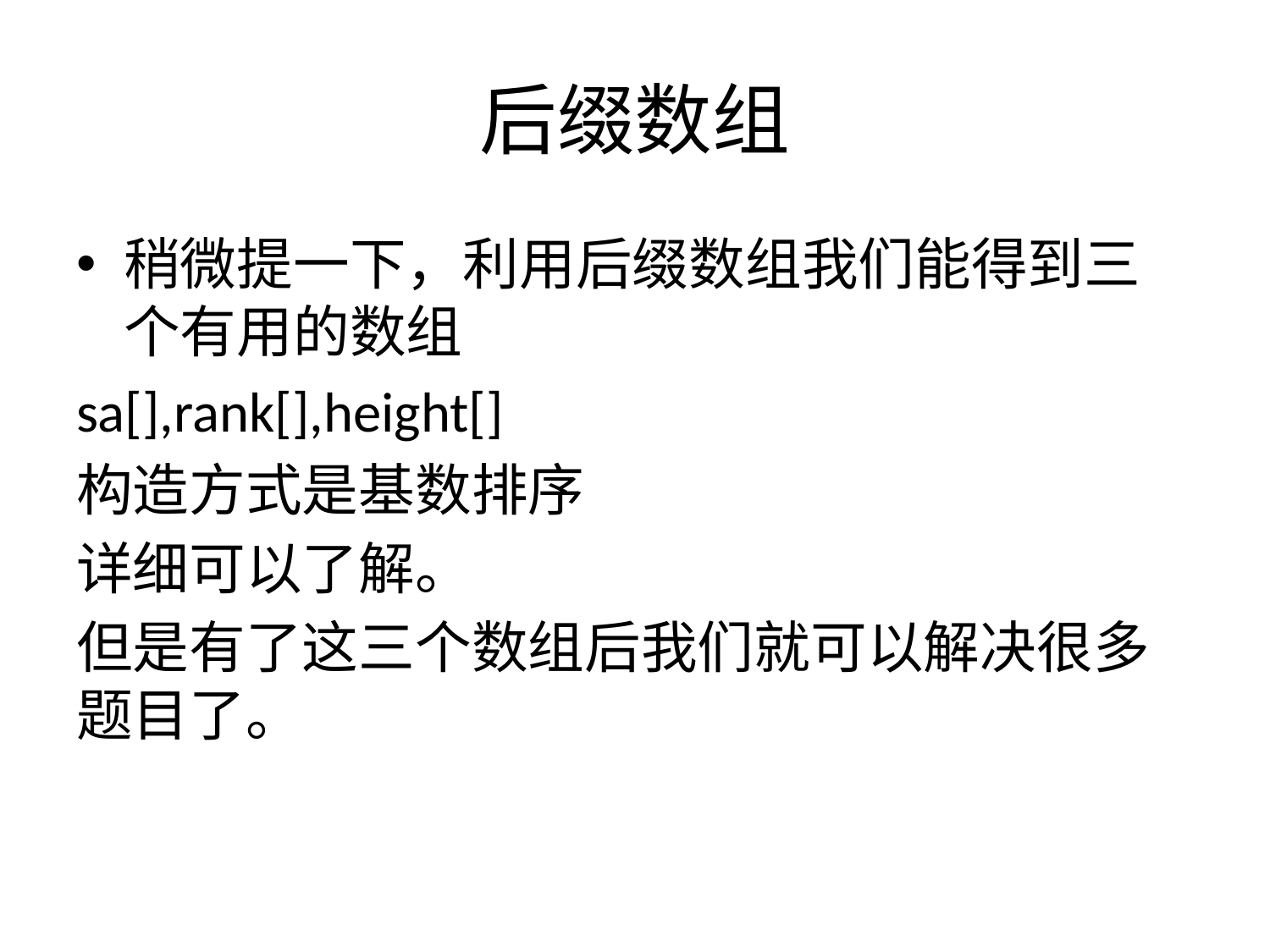

# 后缀数组
稍微提一下，利用后缀数组我们能得到三个有用的数组
sa[],rank[],height[]
构造方式是基数排序
详细可以了解。
但是有了这三个数组后我们就可以解决很多题目了。